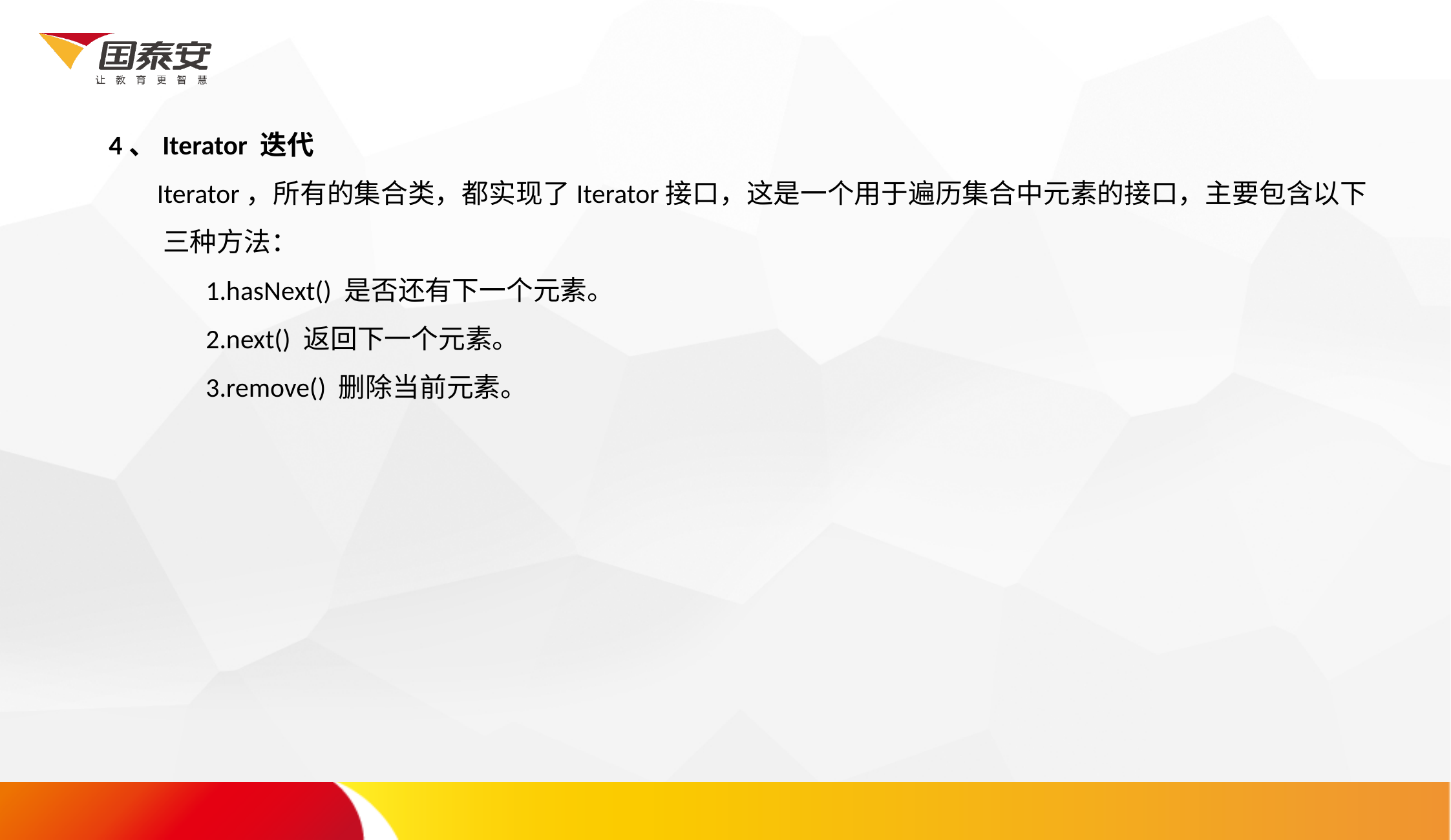

4、Iterator 迭代
       Iterator，所有的集合类，都实现了Iterator接口，这是一个用于遍历集合中元素的接口，主要包含以下
        三种方法：
	1.hasNext() 是否还有下一个元素。
	2.next() 返回下一个元素。
	3.remove() 删除当前元素。